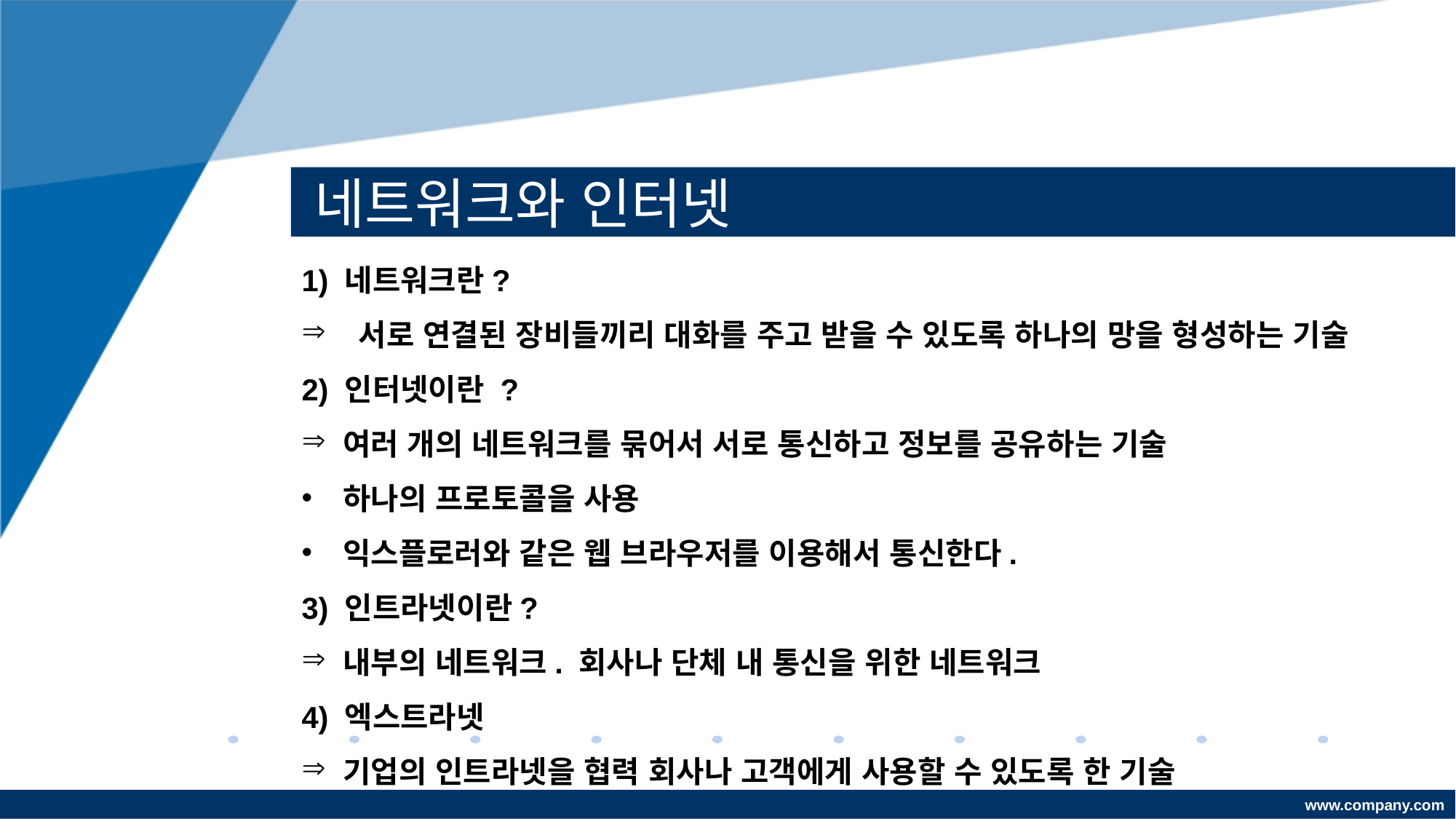

# 네트워크와 인터넷
1) 네트워크란?
 서로 연결된 장비들끼리 대화를 주고 받을 수 있도록 하나의 망을 형성하는 기술
2) 인터넷이란 ?
여러 개의 네트워크를 묶어서 서로 통신하고 정보를 공유하는 기술
하나의 프로토콜을 사용
익스플로러와 같은 웹 브라우저를 이용해서 통신한다.
3) 인트라넷이란?
내부의 네트워크. 회사나 단체 내 통신을 위한 네트워크
4) 엑스트라넷
기업의 인트라넷을 협력 회사나 고객에게 사용할 수 있도록 한 기술